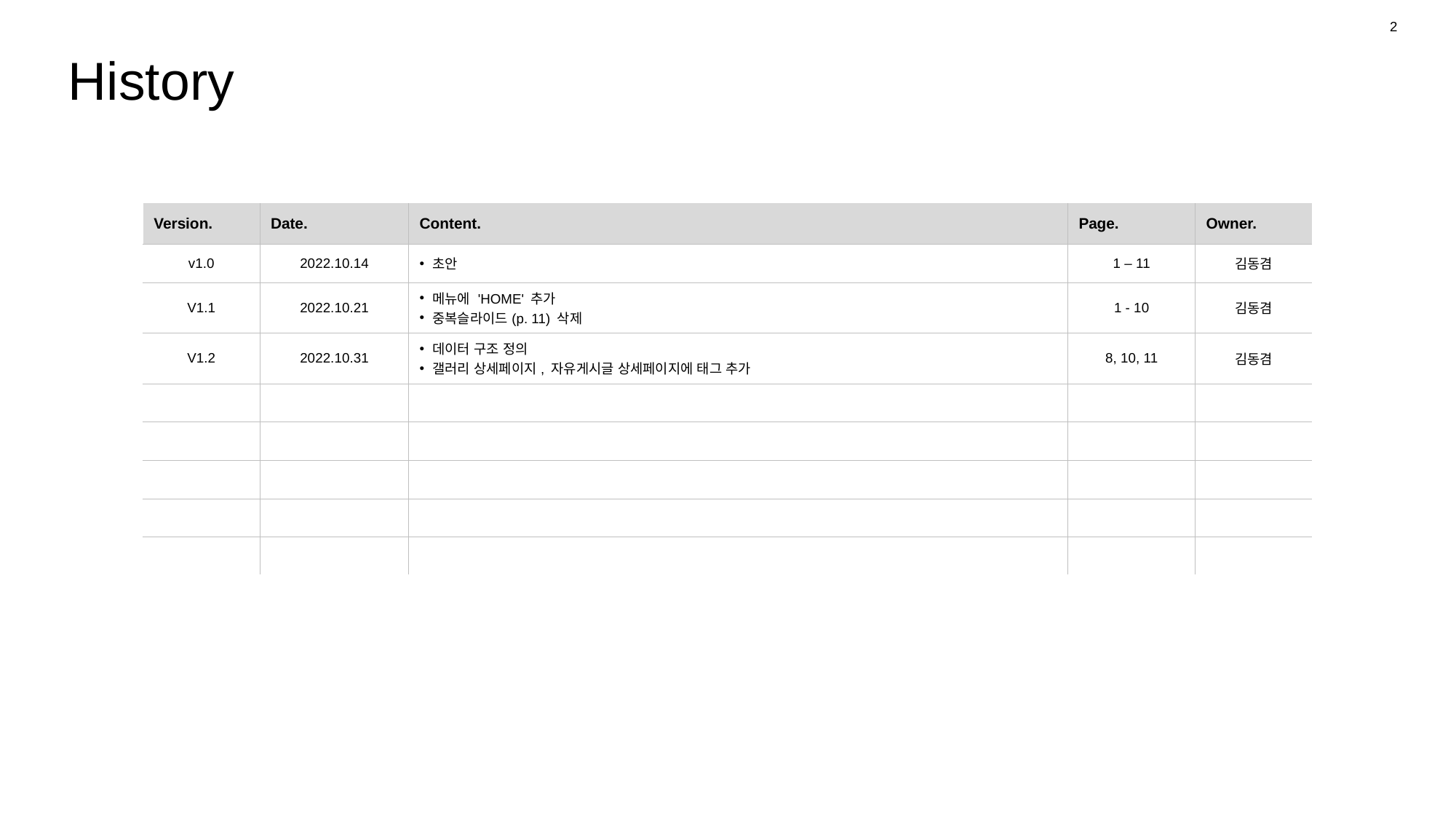

2
# History
| Version. | Date. | Content. | Page. | Owner. |
| --- | --- | --- | --- | --- |
| v1.0 | 2022.10.14 | 초안 | 1 – 11 | 김동겸 |
| V1.1 | 2022.10.21 | 메뉴에 'HOME' 추가 중복슬라이드(p. 11) 삭제 | 1 - 10 | 김동겸 |
| V1.2 | 2022.10.31 | 데이터 구조 정의 갤러리 상세페이지, 자유게시글 상세페이지에 태그 추가 | 8, 10, 11 | 김동겸 |
|  |  |  |  |  |
|  |  |  |  |  |
|  |  |  |  |  |
|  |  |  |  |  |
|  |  |  |  |  |